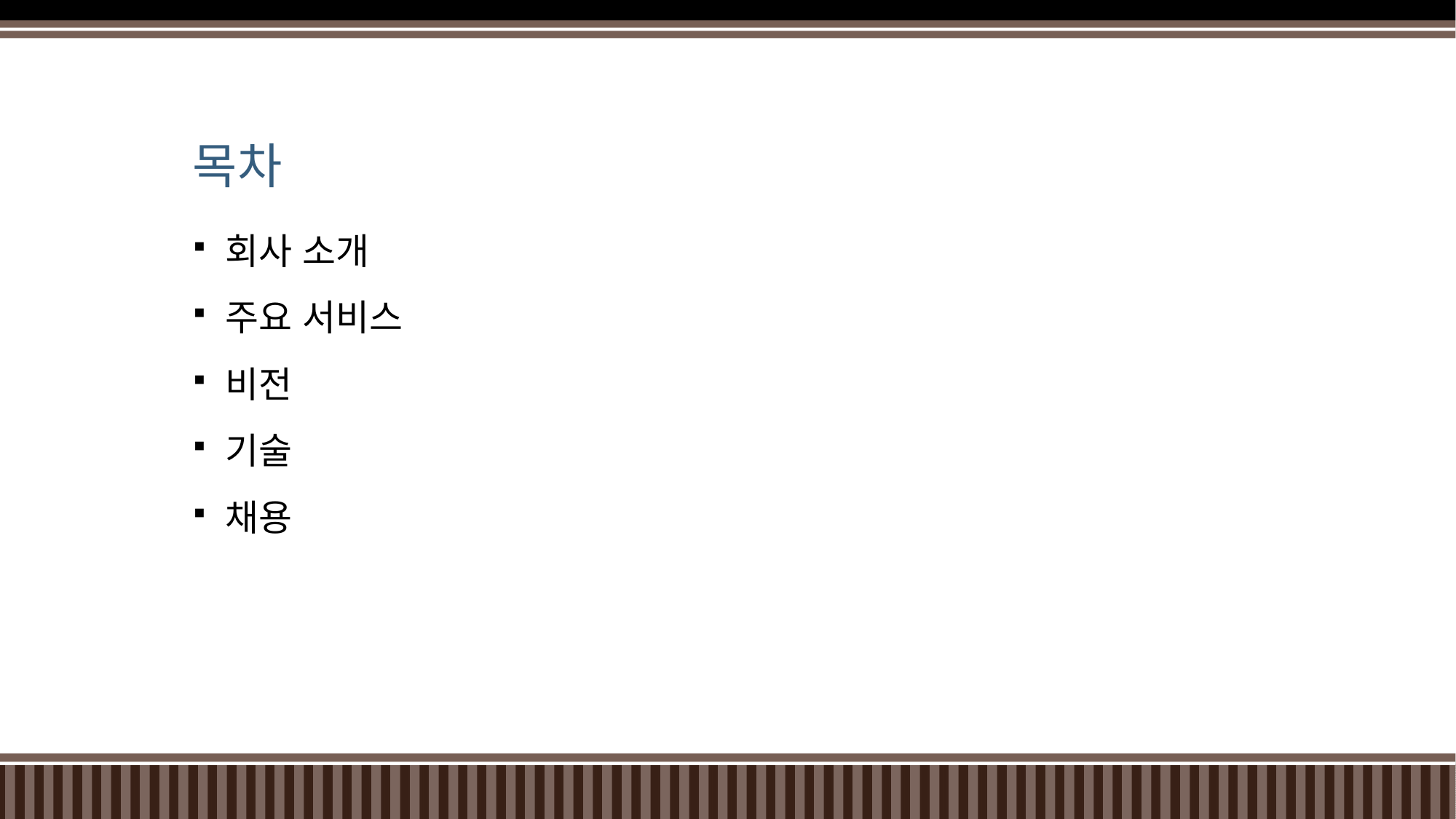

# 목차
회사 소개
주요 서비스
비전
기술
채용